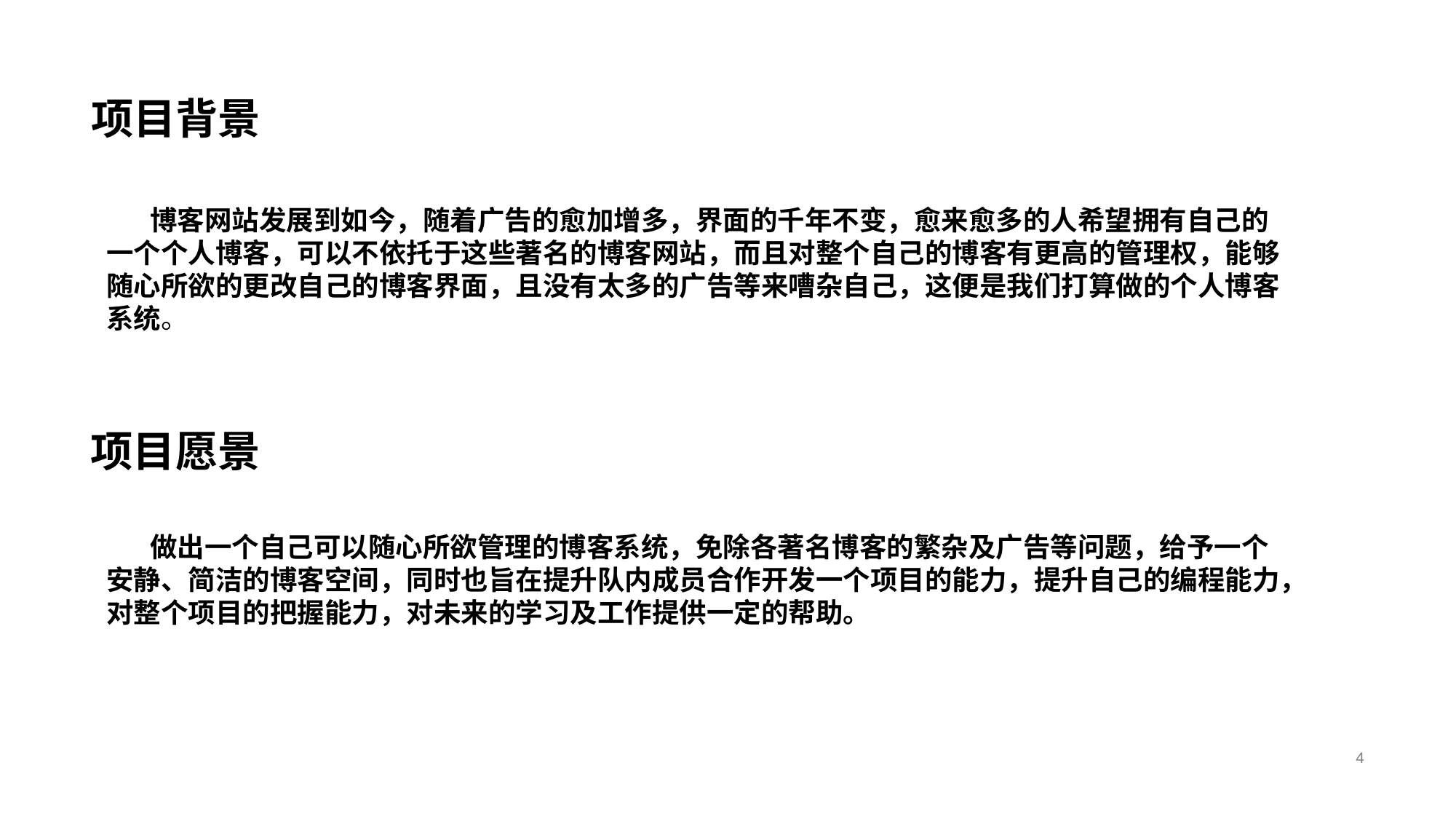

# 项目背景
      博客网站发展到如今，随着广告的愈加增多，界面的千年不变，愈来愈多的人希望拥有自己的一个个人博客，可以不依托于这些著名的博客网站，而且对整个自己的博客有更高的管理权，能够随心所欲的更改自己的博客界面，且没有太多的广告等来嘈杂自己，这便是我们打算做的个人博客系统。
项目愿景
      做出一个自己可以随心所欲管理的博客系统，免除各著名博客的繁杂及广告等问题，给予一个安静、简洁的博客空间，同时也旨在提升队内成员合作开发一个项目的能力，提升自己的编程能力，对整个项目的把握能力，对未来的学习及工作提供一定的帮助。
4